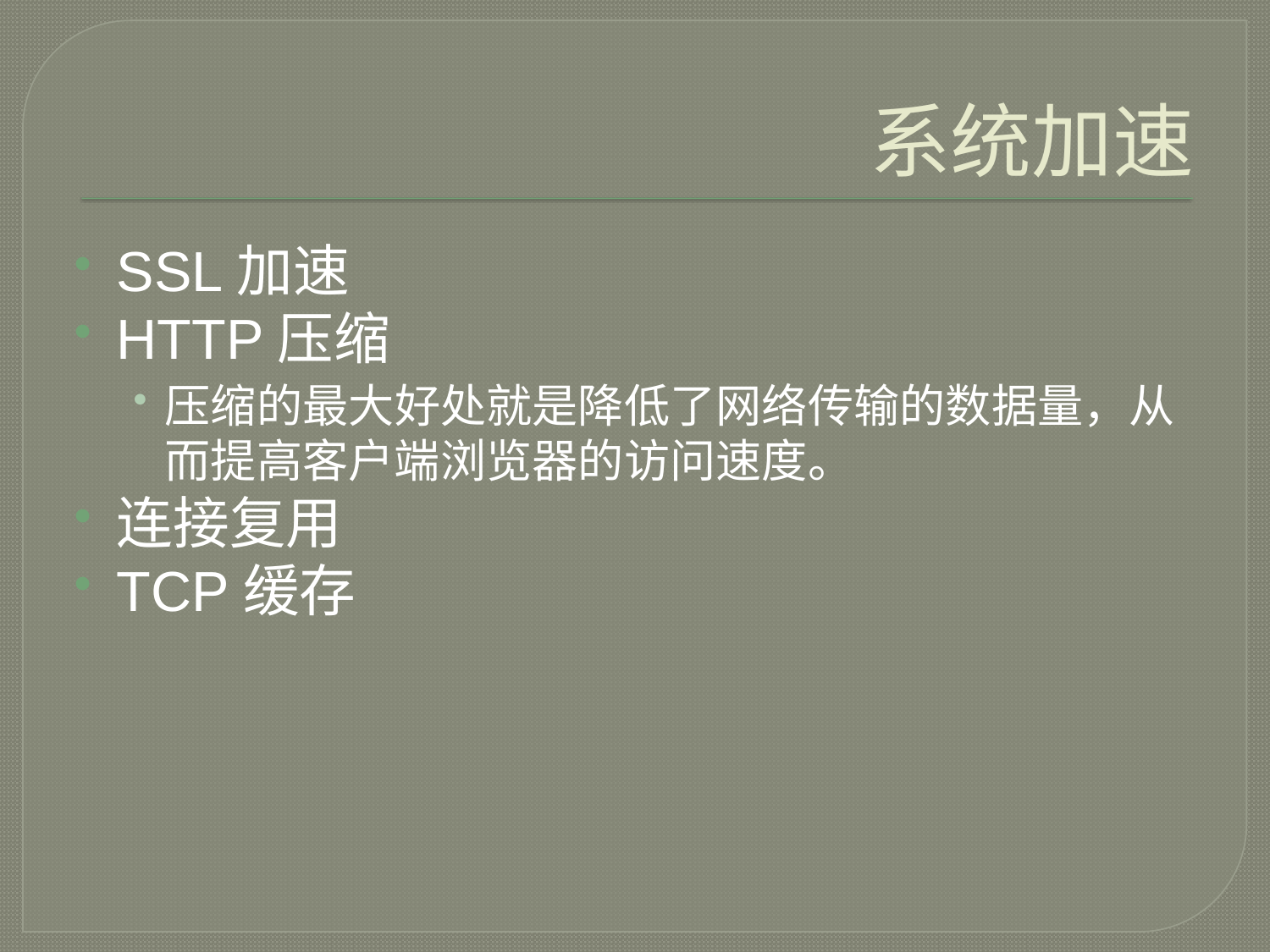

# 系统加速
SSL加速
HTTP压缩
压缩的最大好处就是降低了网络传输的数据量，从而提高客户端浏览器的访问速度。
连接复用
TCP缓存